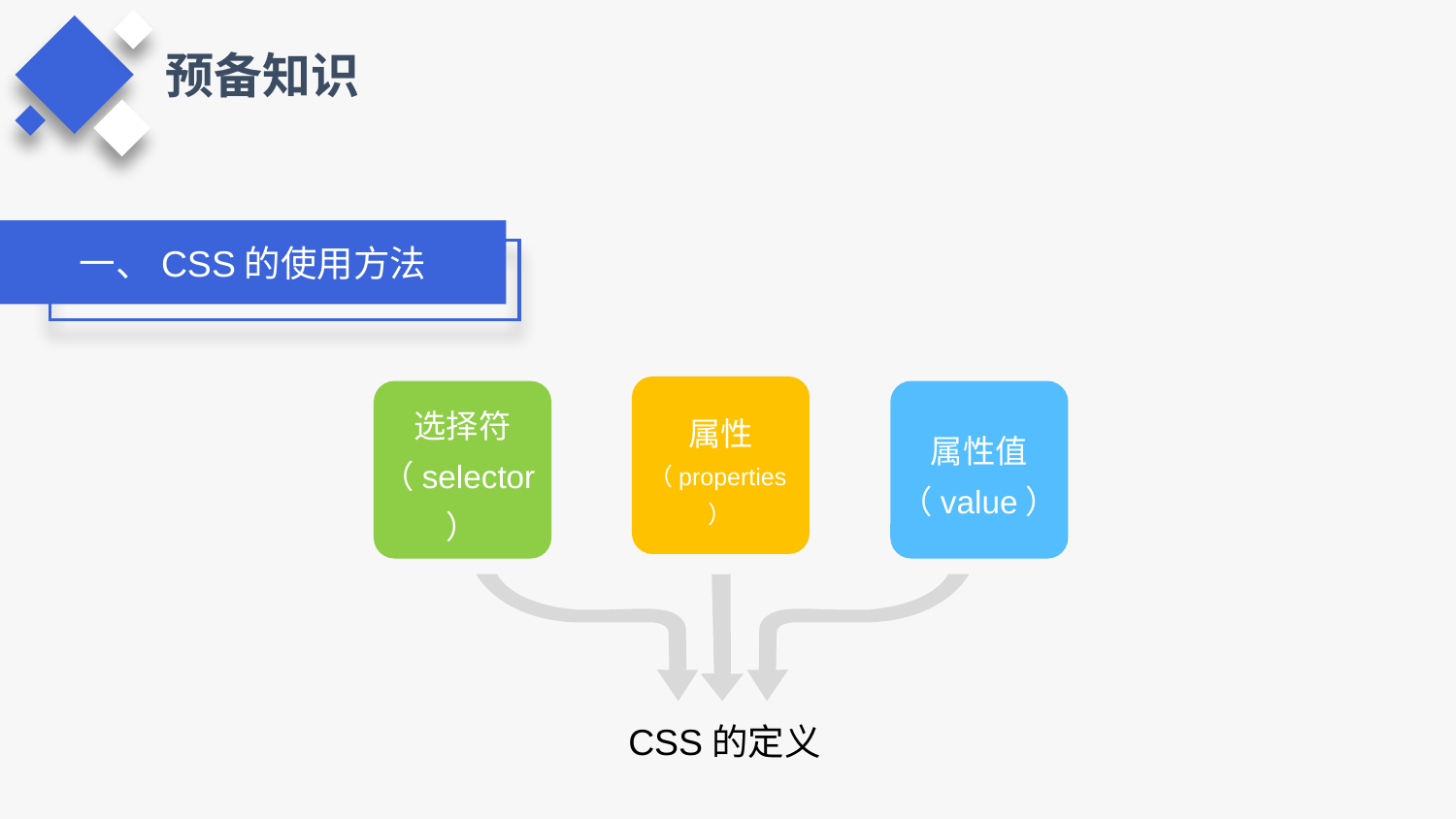

预备知识

一、CSS的使用方法

属性
（properties）
选择符
（selector）
属性值
（value）

CSS的定义